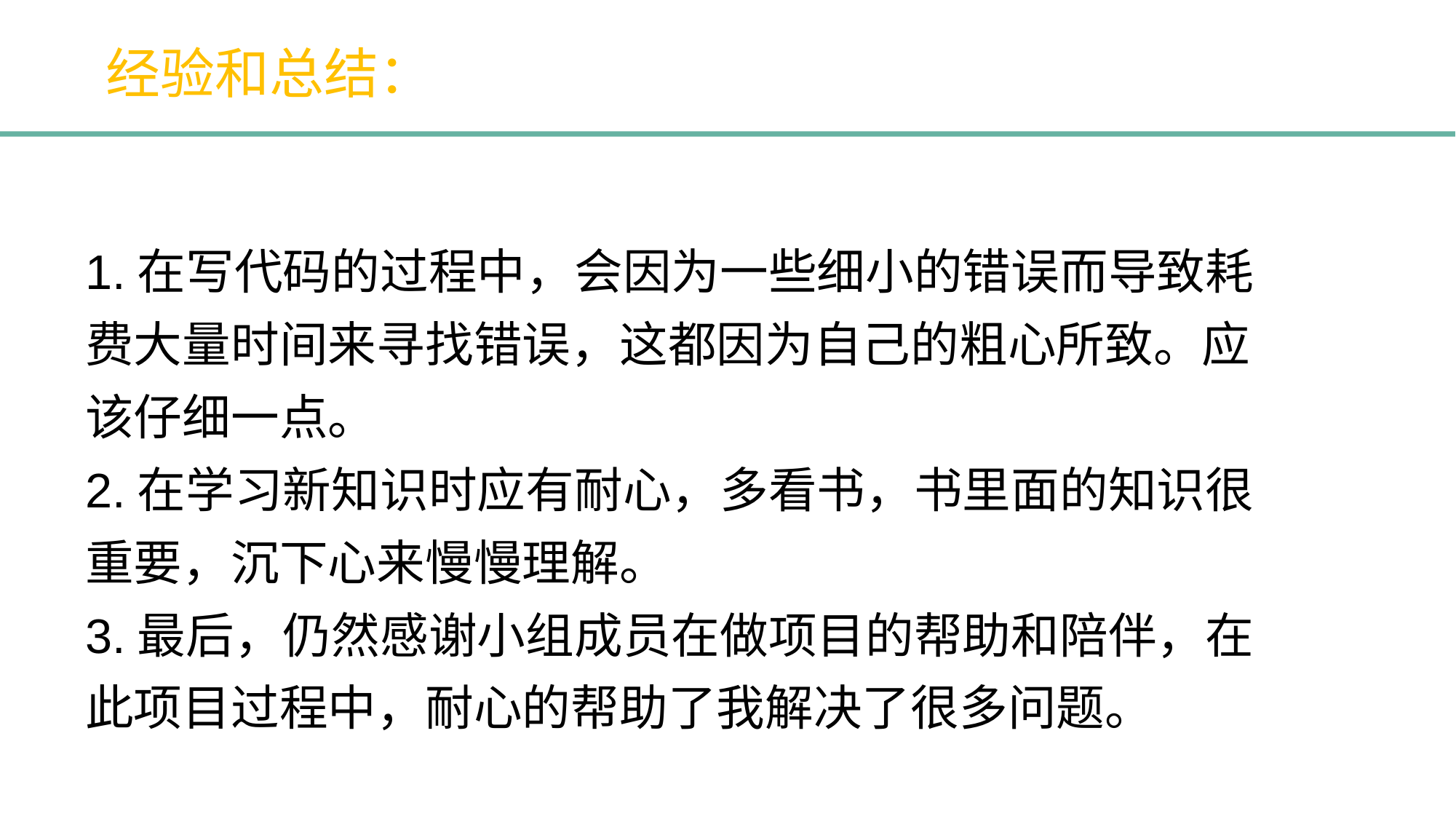

经验和总结：

1.在写代码的过程中，会因为一些细小的错误而导致耗费大量时间来寻找错误，这都因为自己的粗心所致。应该仔细一点。
2.在学习新知识时应有耐心，多看书，书里面的知识很重要，沉下心来慢慢理解。
3.最后，仍然感谢小组成员在做项目的帮助和陪伴，在此项目过程中，耐心的帮助了我解决了很多问题。
01